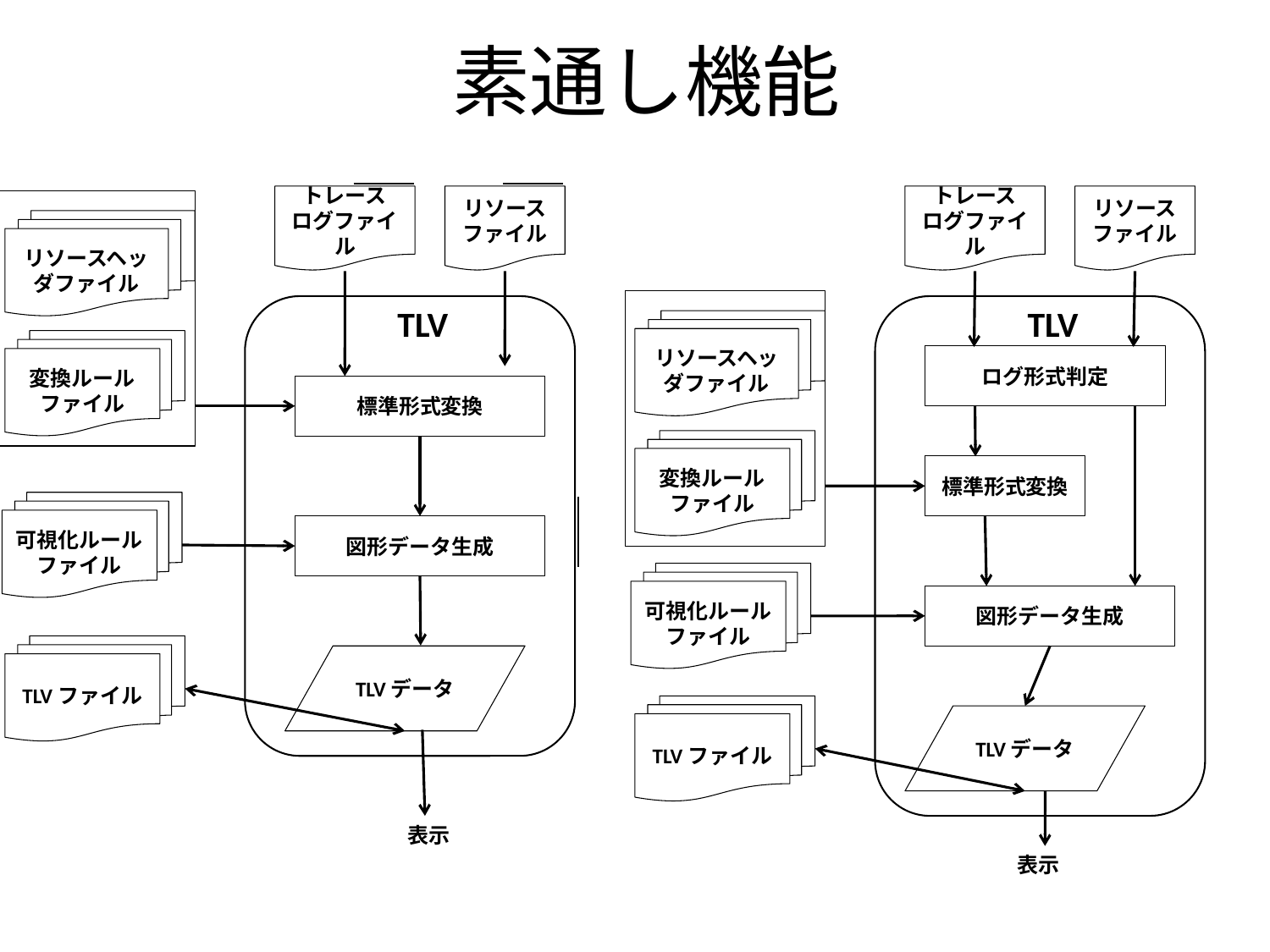

# 素通し機能
トレース
ログファイル
リソース
ファイル
トレース
ログファイル
リソース
ファイル

リソースヘッダファイル

TLV

TLV
リソースヘッダファイル
変換ルールファイル
ログ形式判定
標準形式変換
変換ルールファイル
標準形式変換
可視化ルールファイル
図形データ生成
可視化ルールファイル
図形データ生成
TLVファイル
TLVデータ
TLVファイル
TLVデータ
表示
表示